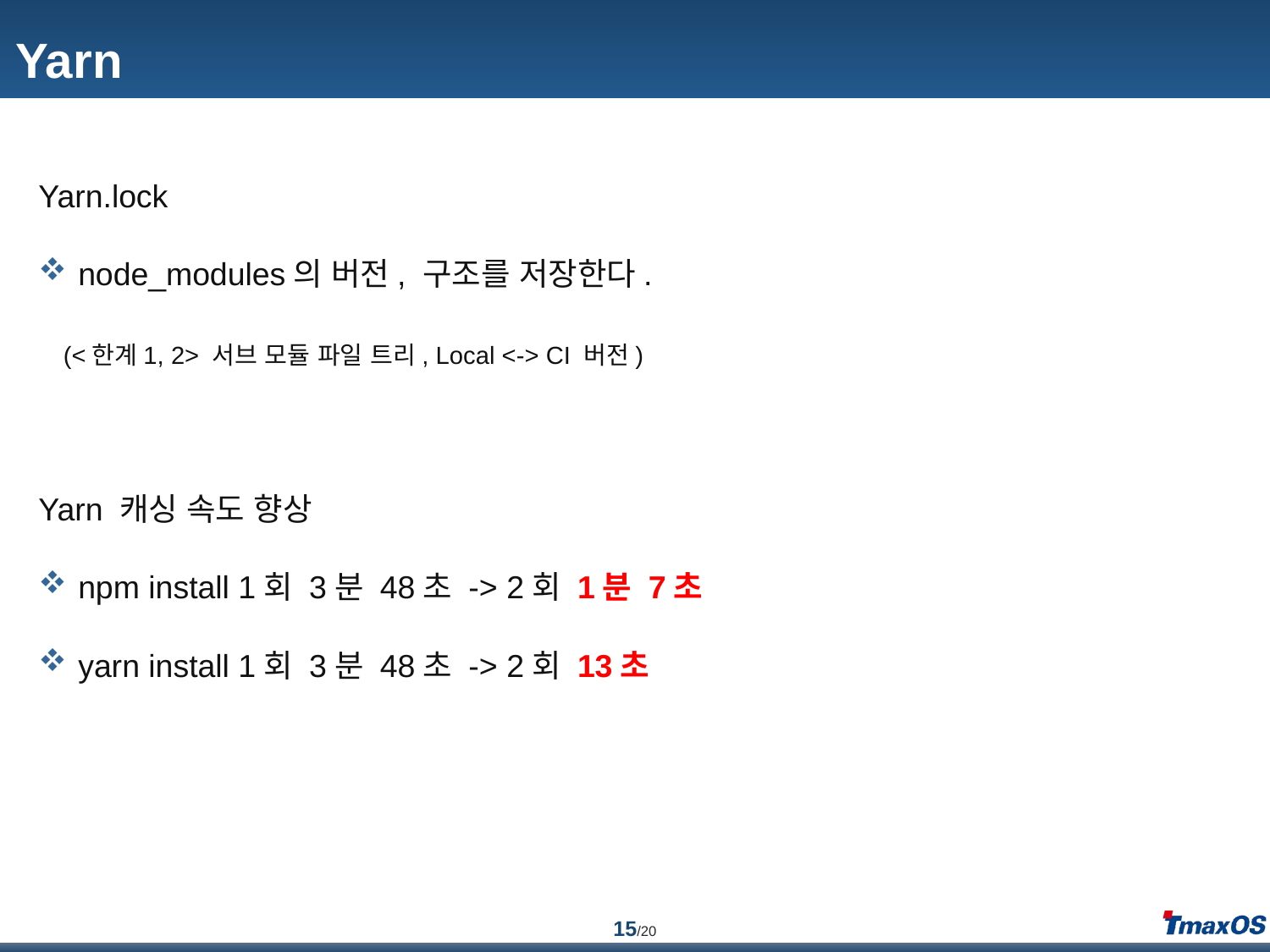

Yarn
Yarn.lock
node_modules의 버전, 구조를 저장한다.
   (<한계1, 2> 서브 모듈 파일 트리, Local <-> CI 버전)

Yarn 캐싱 속도 향상
npm install 1회 3분 48초 -> 2회 1분 7초
yarn install 1회 3분 48초 -> 2회 13초